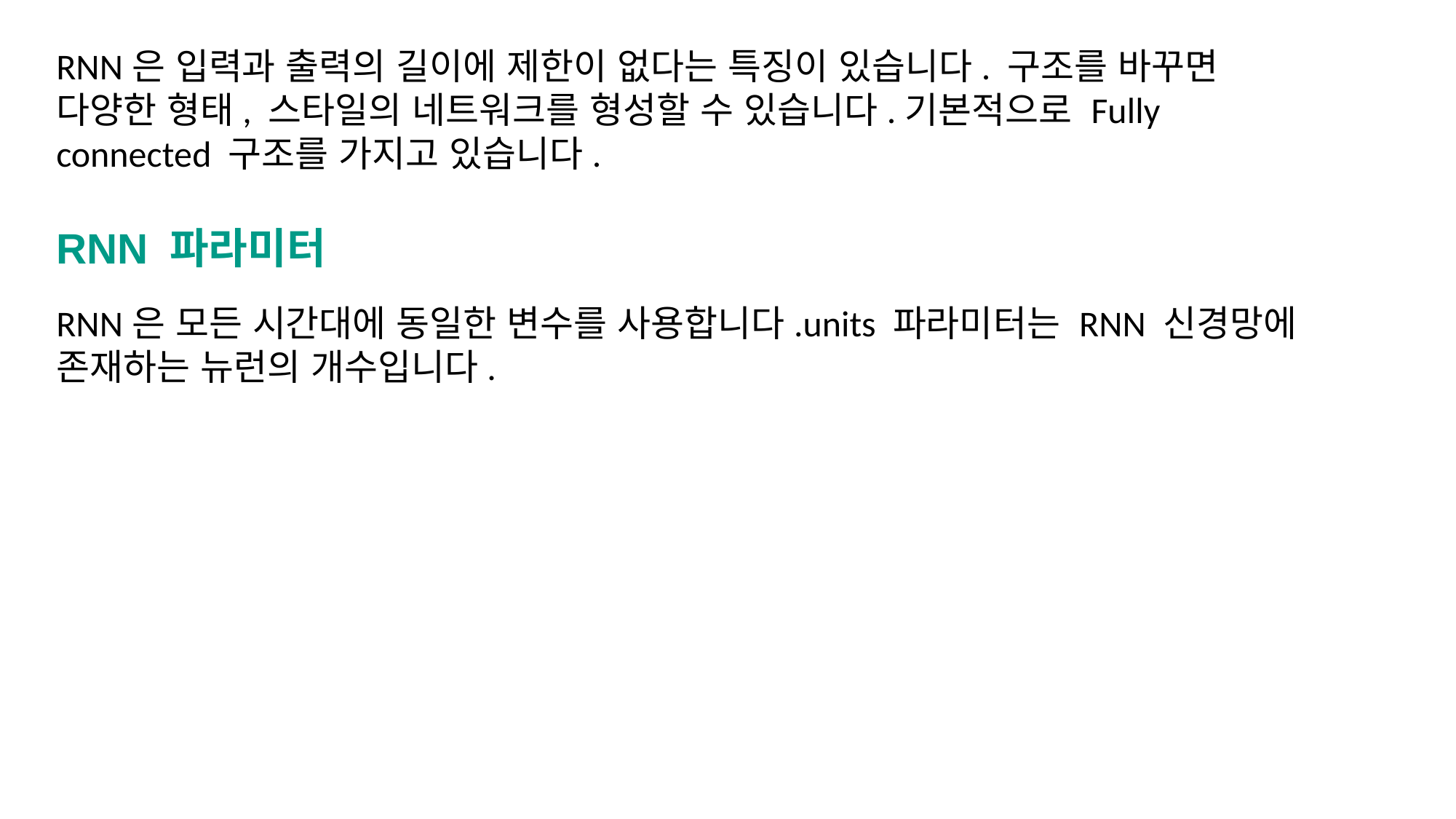

RNN은 입력과 출력의 길이에 제한이 없다는 특징이 있습니다. 구조를 바꾸면 다양한 형태, 스타일의 네트워크를 형성할 수 있습니다.기본적으로 Fully connected 구조를 가지고 있습니다.
RNN 파라미터
RNN은 모든 시간대에 동일한 변수를 사용합니다.units 파라미터는 RNN 신경망에 존재하는 뉴런의 개수입니다.